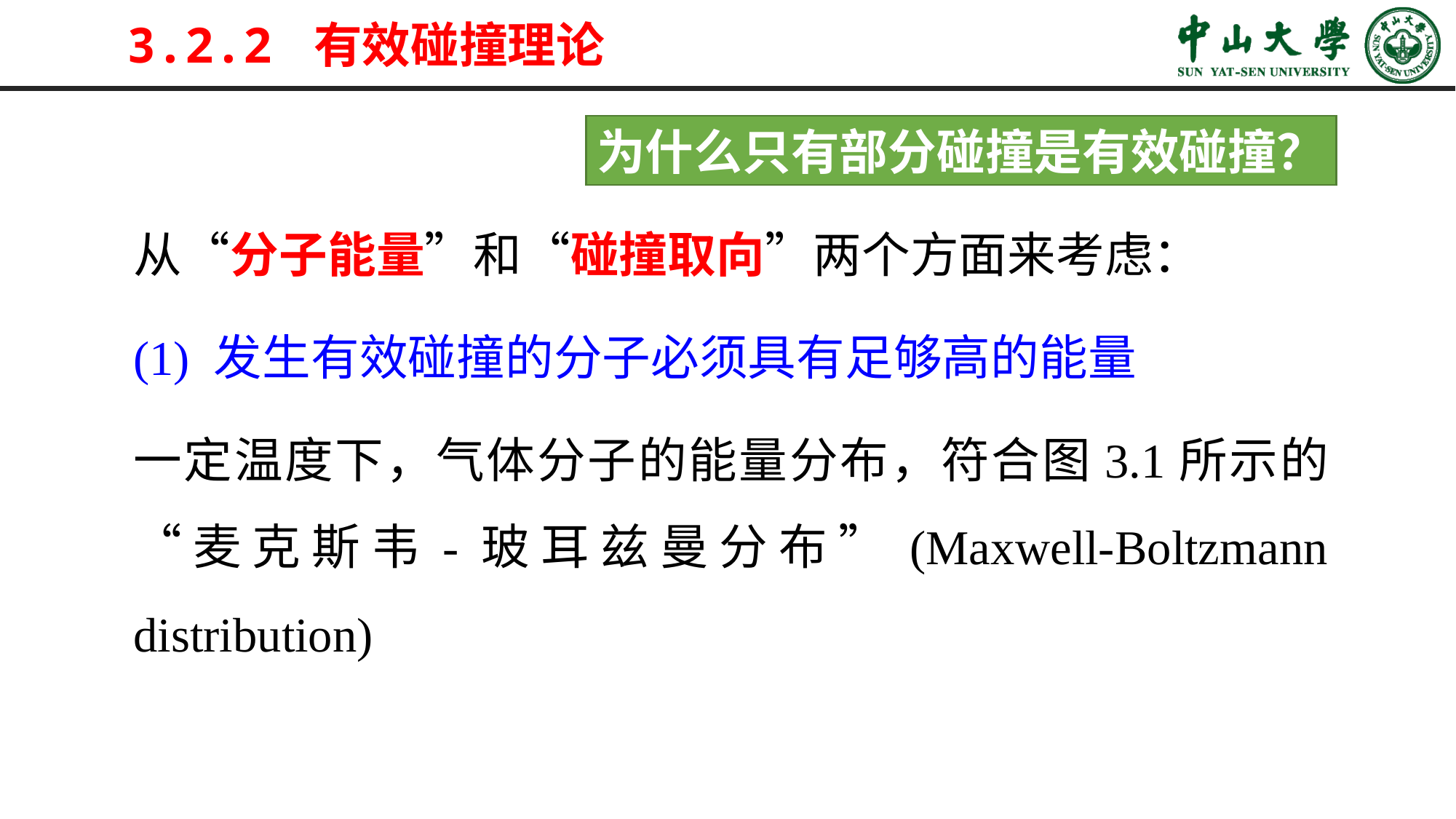

# 3.2.2 有效碰撞理论

从“分子能量”和“碰撞取向”两个方面来考虑：
(1) 发生有效碰撞的分子必须具有足够高的能量
一定温度下，气体分子的能量分布，符合图3.1所示的 “麦克斯韦-玻耳兹曼分布”(Maxwell-Boltzmann distribution)
为什么只有部分碰撞是有效碰撞？